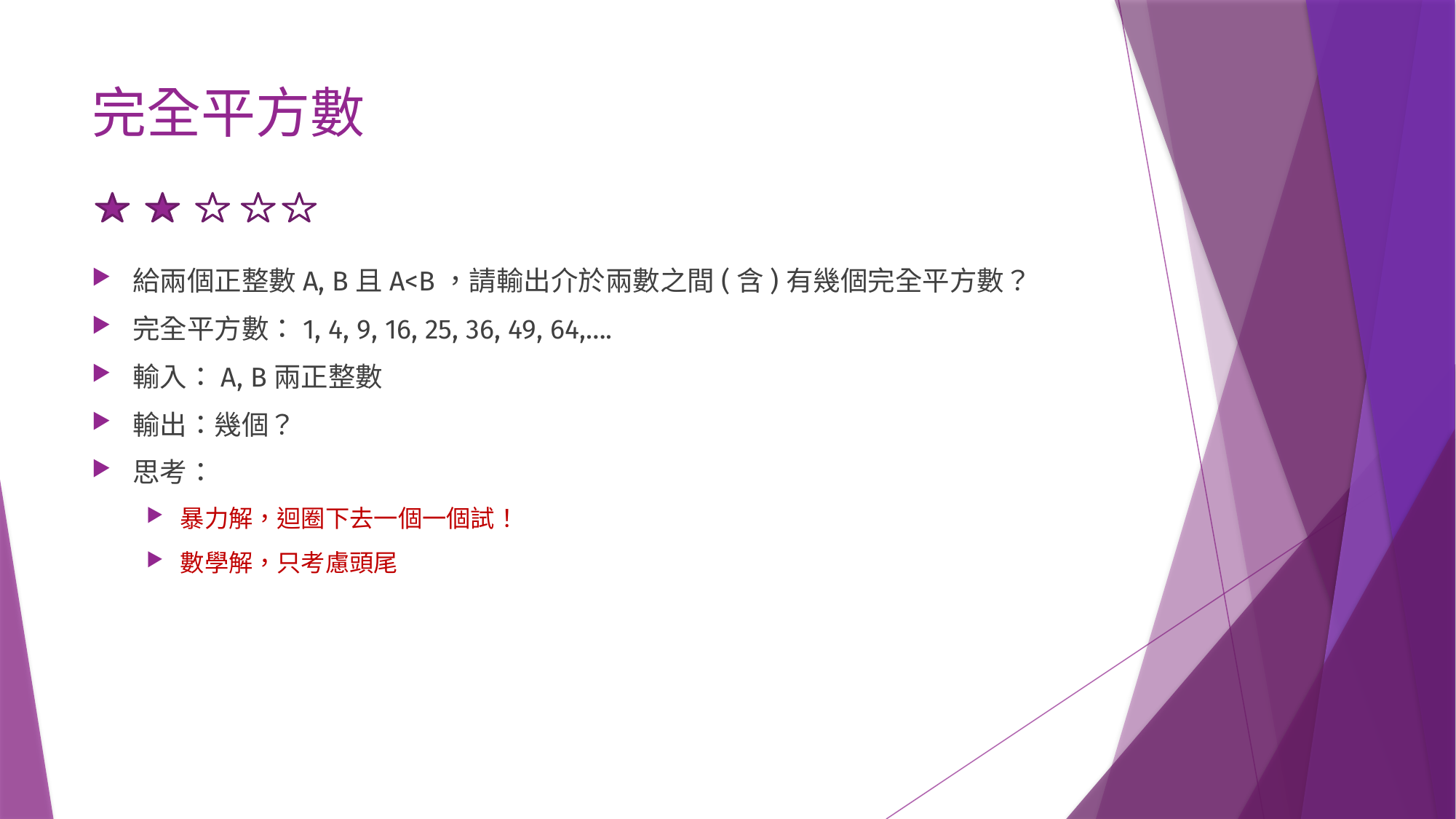

# 完全平方數

給兩個正整數A, B且A<B，請輸出介於兩數之間(含)有幾個完全平方數？
完全平方數：1, 4, 9, 16, 25, 36, 49, 64,….
輸入：A, B兩正整數
輸出：幾個？
思考：
暴力解，迴圈下去一個一個試！
數學解，只考慮頭尾